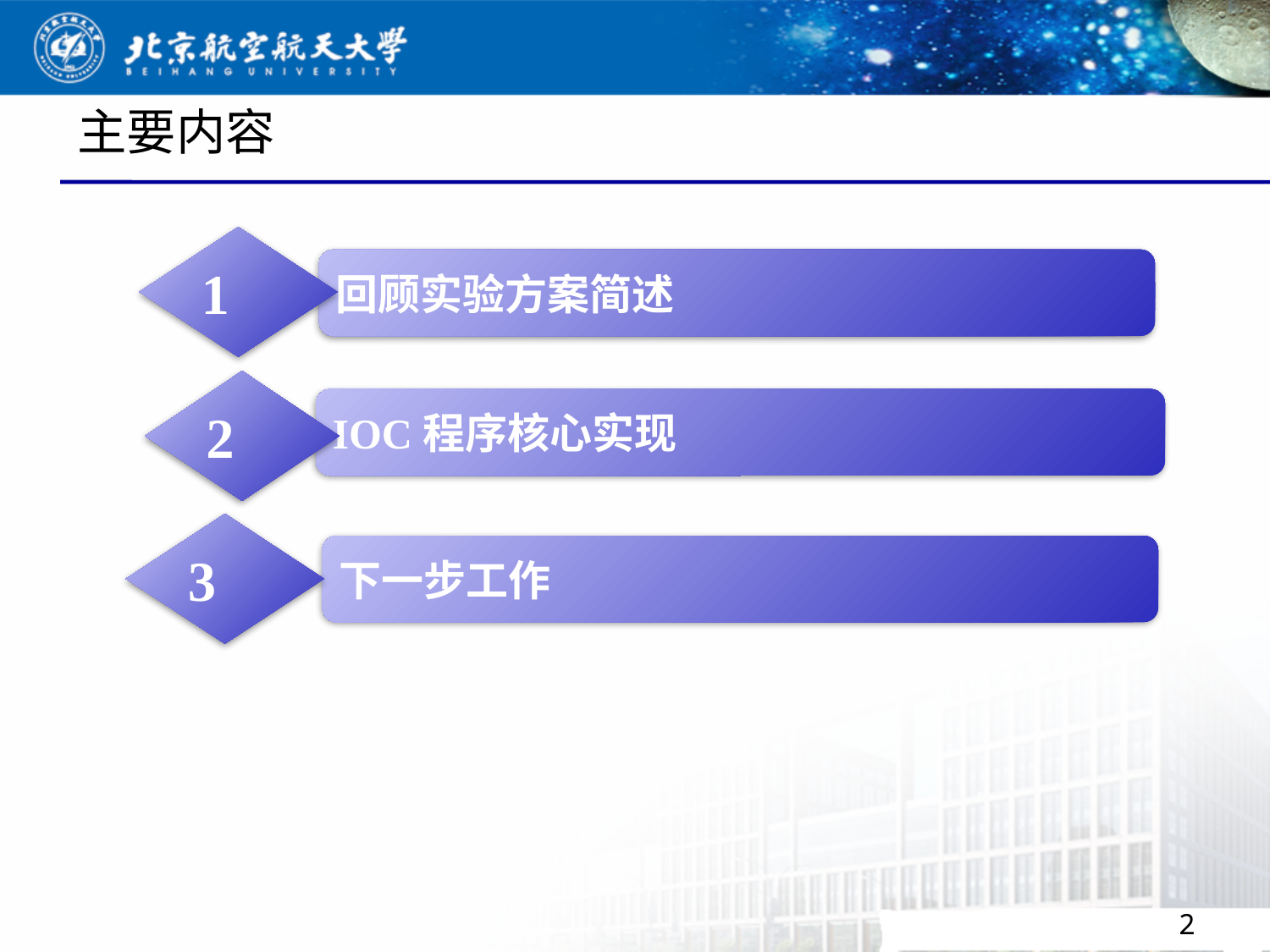

# 主要内容
1
回顾实验方案简述
2
IOC程序核心实现
3
下一步工作